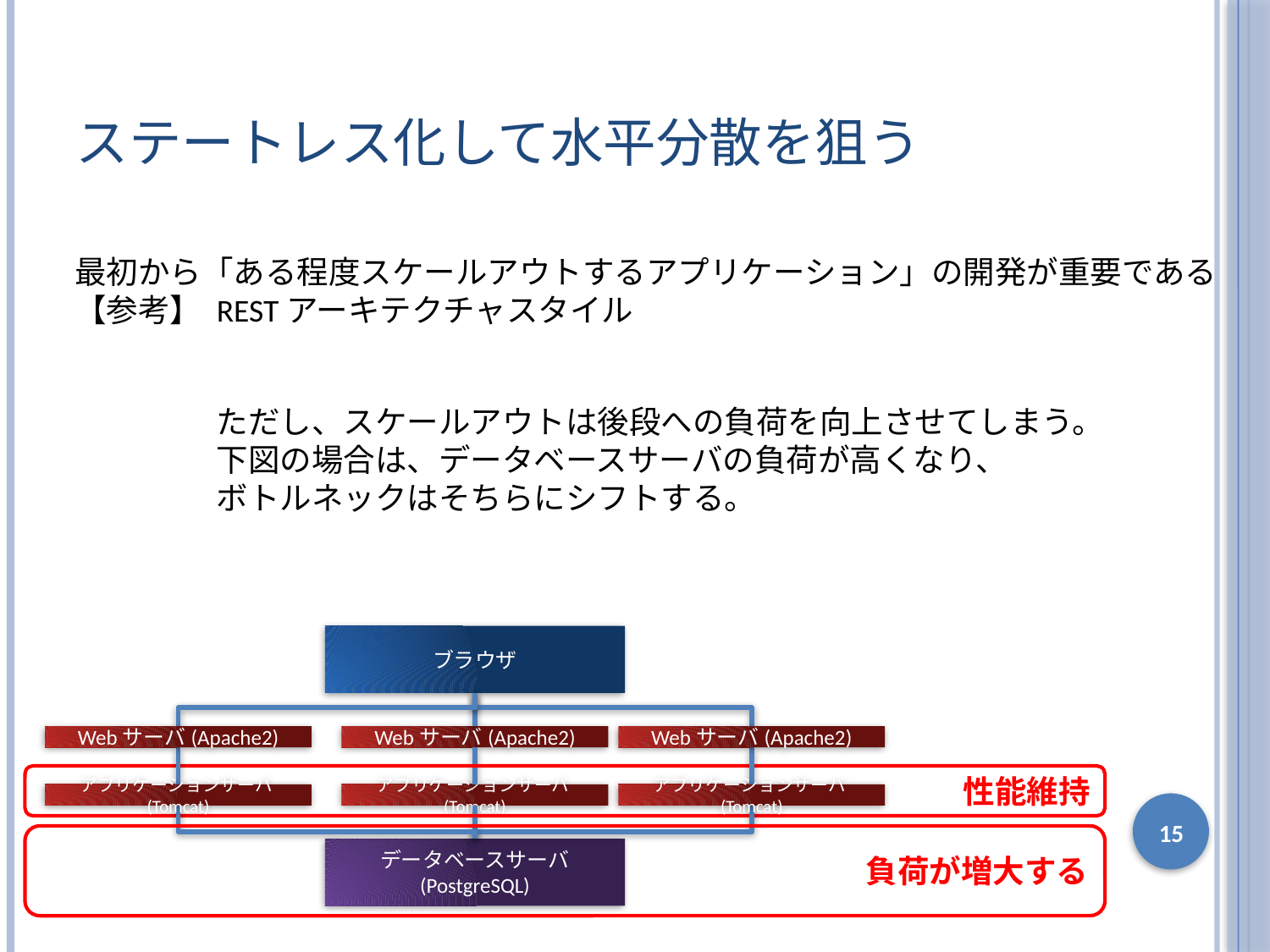

# ステートレス化して水平分散を狙う
最初から「ある程度スケールアウトするアプリケーション」の開発が重要である
【参考】 RESTアーキテクチャスタイル
ただし、スケールアウトは後段への負荷を向上させてしまう。
下図の場合は、データベースサーバの負荷が高くなり、
ボトルネックはそちらにシフトする。
ブラウザ
Webサーバ(Apache2)
アプリケーションサーバ(Tomcat)
データベースサーバ
(PostgreSQL)
Webサーバ(Apache2)
Webサーバ(Apache2)
性能維持
アプリケーションサーバ(Tomcat)
アプリケーションサーバ(Tomcat)
15
負荷が増大する